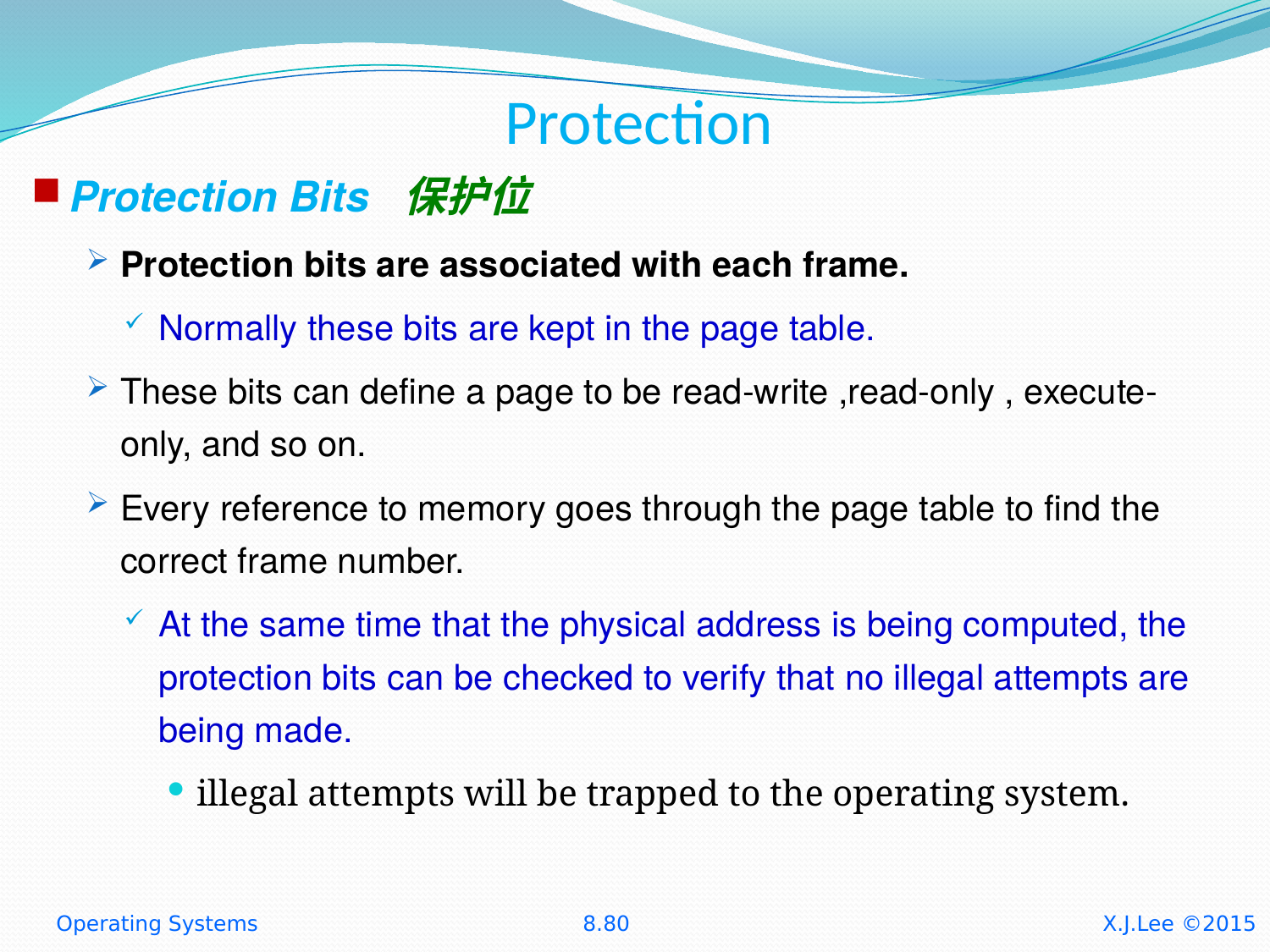

# Protection
Protection Bits  保护位
Protection bits are associated with each frame.
Normally these bits are kept in the page table.
These bits can define a page to be read-write ,read-only , execute-only, and so on.
Every reference to memory goes through the page table to find the correct frame number.
At the same time that the physical address is being computed, the protection bits can be checked to verify that no illegal attempts are  being made.
illegal attempts will be trapped to the operating system.
Operating Systems
8.80
X.J.Lee ©2015